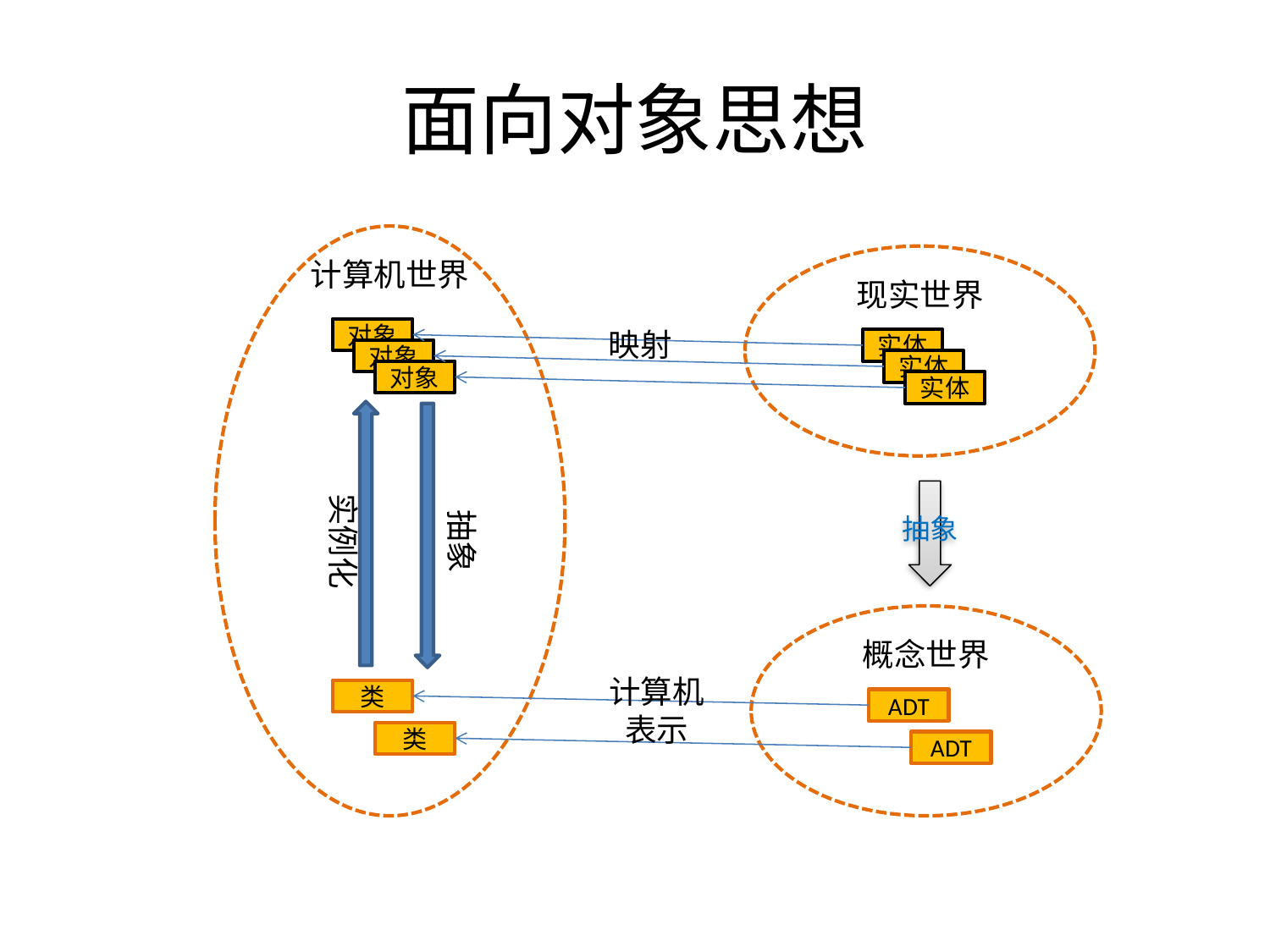

# 面向对象思想
计算机世界

对象
对象
对象
现实世界

实体
实体
实体
映射

实例化

抽象
抽象
概念世界

ADT
ADT
计算机
表示
类
类